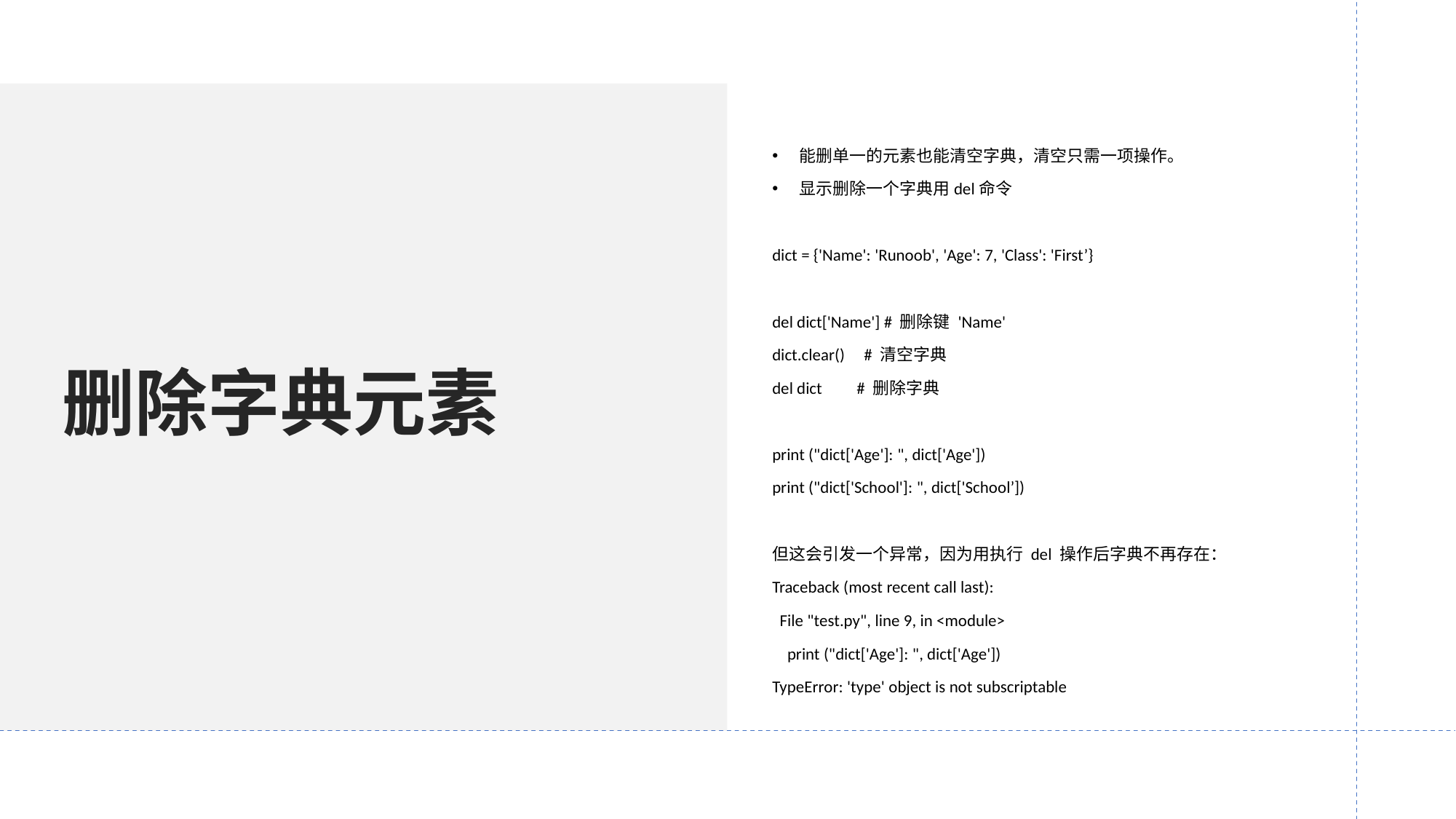

# 删除字典元素
能删单一的元素也能清空字典，清空只需一项操作。
显示删除一个字典用del命令

dict = {'Name': 'Runoob', 'Age': 7, 'Class': 'First’}

del dict['Name'] # 删除键 'Name'
dict.clear()     # 清空字典
del dict         # 删除字典

print ("dict['Age']: ", dict['Age'])
print ("dict['School']: ", dict['School’])

但这会引发一个异常，因为用执行 del 操作后字典不再存在：
Traceback (most recent call last):
  File "test.py", line 9, in <module>
    print ("dict['Age']: ", dict['Age'])
TypeError: 'type' object is not subscriptable